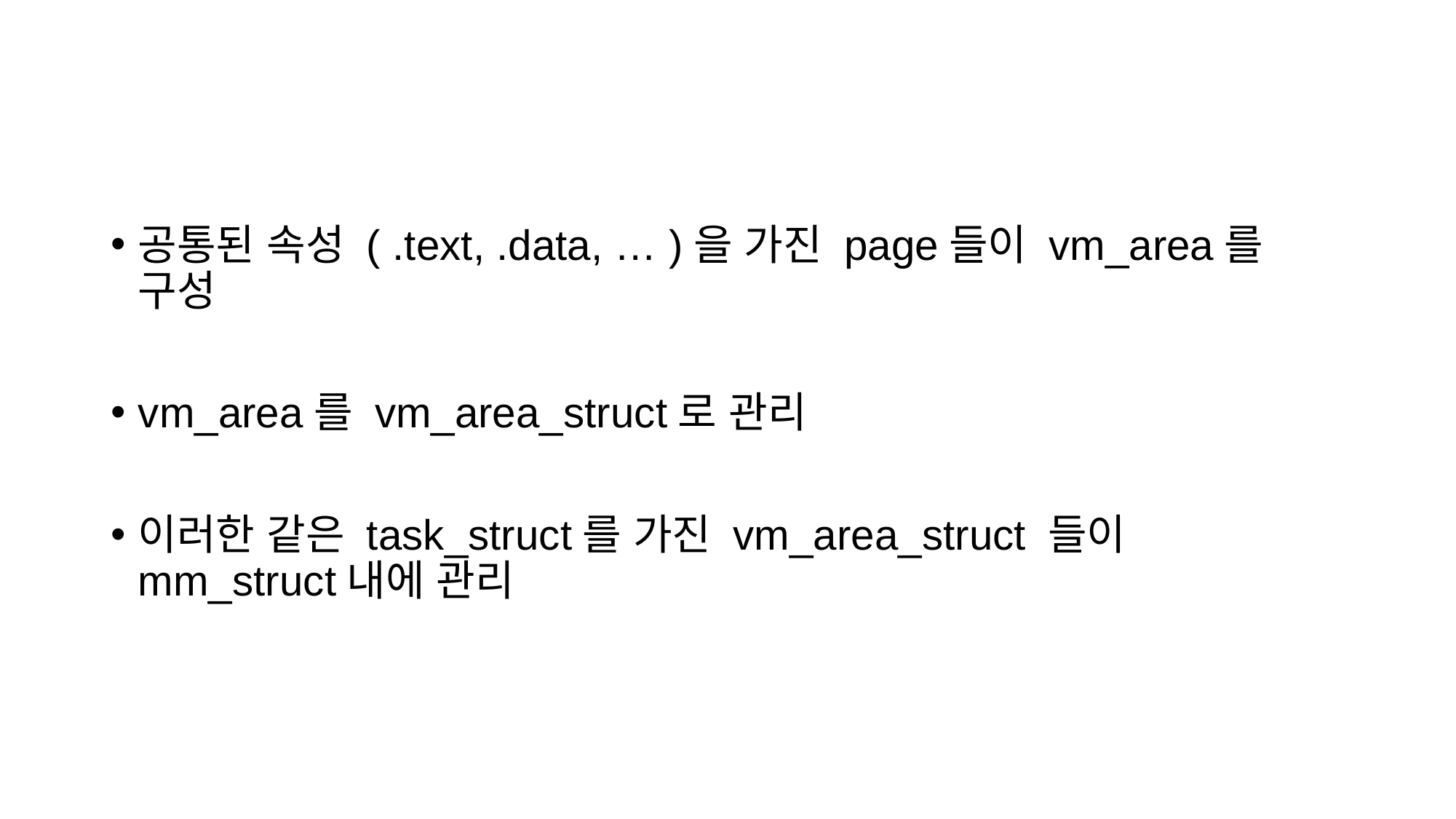

#
공통된 속성 ( .text, .data, … )을 가진 page들이 vm_area를 구성

vm_area를 vm_area_struct로 관리

이러한 같은 task_struct를 가진 vm_area_struct 들이 mm_struct내에 관리